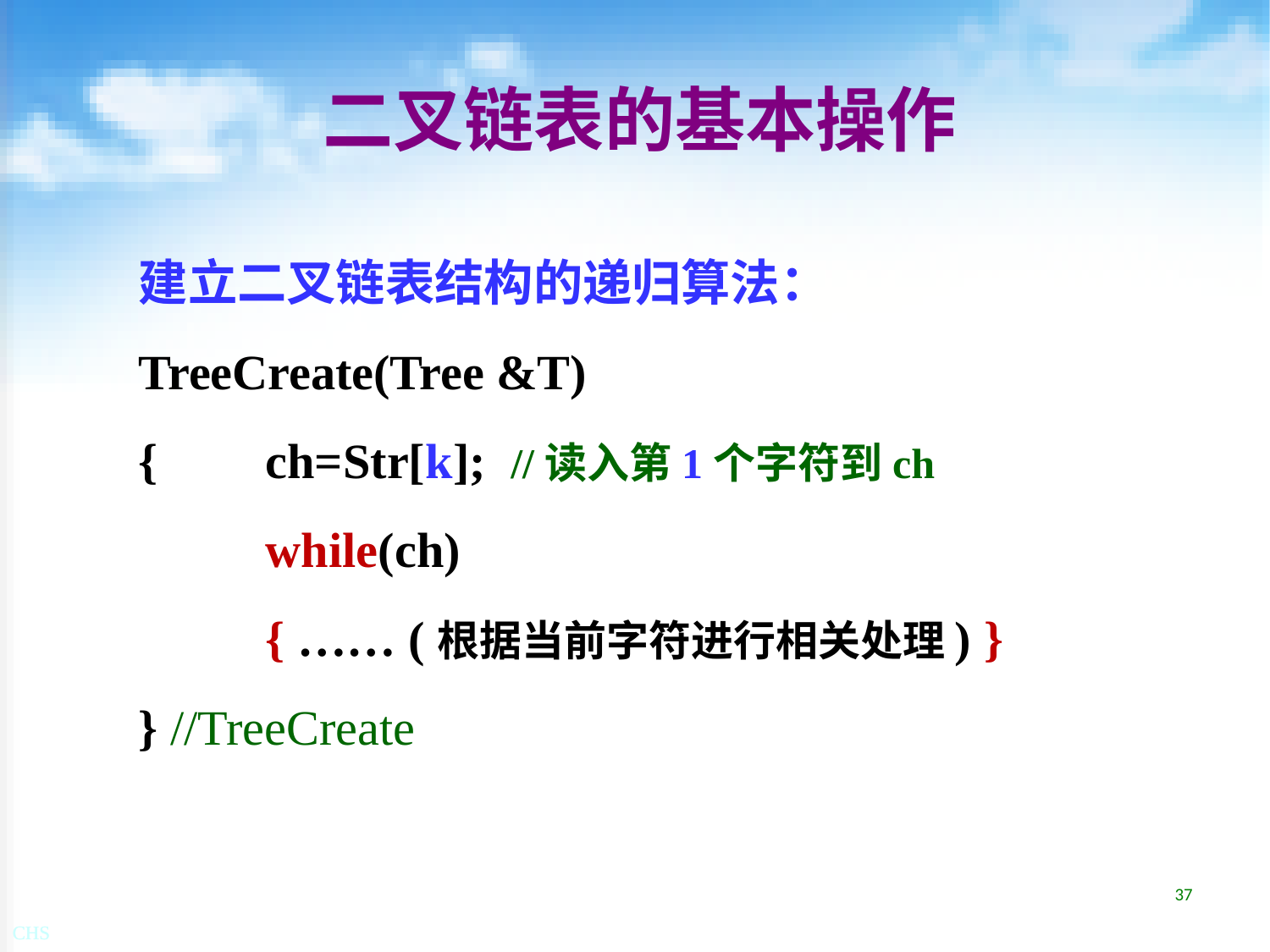

# 二叉链表的基本操作
建立二叉链表结构的递归算法：
TreeCreate(Tree &T)
{	ch=Str[k];  //读入第1个字符到ch
	while(ch)
	{ …… (根据当前字符进行相关处理) }
} //TreeCreate
37